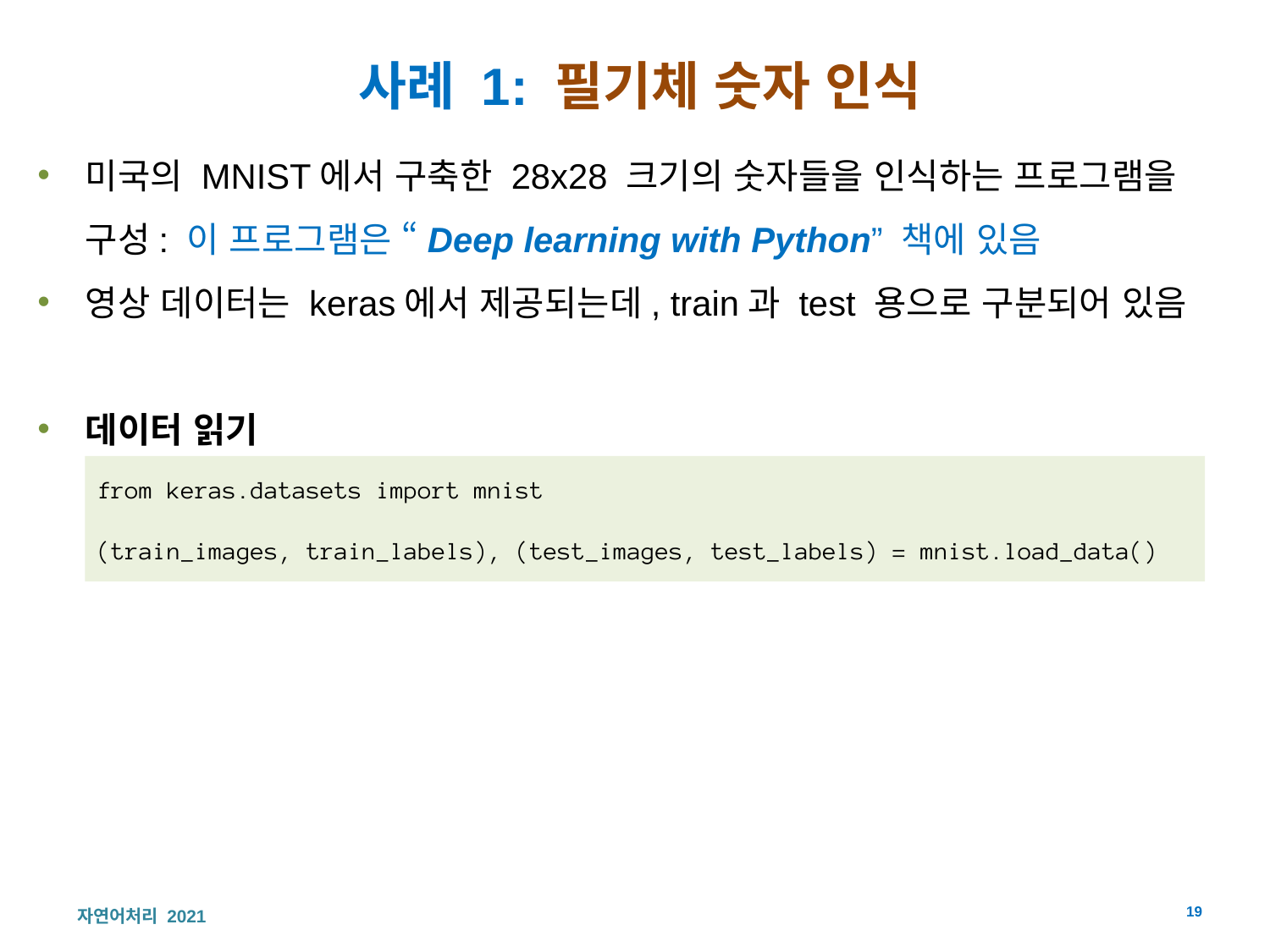

# 사례 1: 필기체 숫자 인식
미국의 MNIST에서 구축한 28x28 크기의 숫자들을 인식하는 프로그램을 구성: 이 프로그램은 “Deep learning with Python” 책에 있음
영상 데이터는 keras에서 제공되는데, train과 test 용으로 구분되어 있음

데이터 읽기
from keras.datasets import mnist

(train_images, train_labels), (test_images, test_labels) = mnist.load_data()